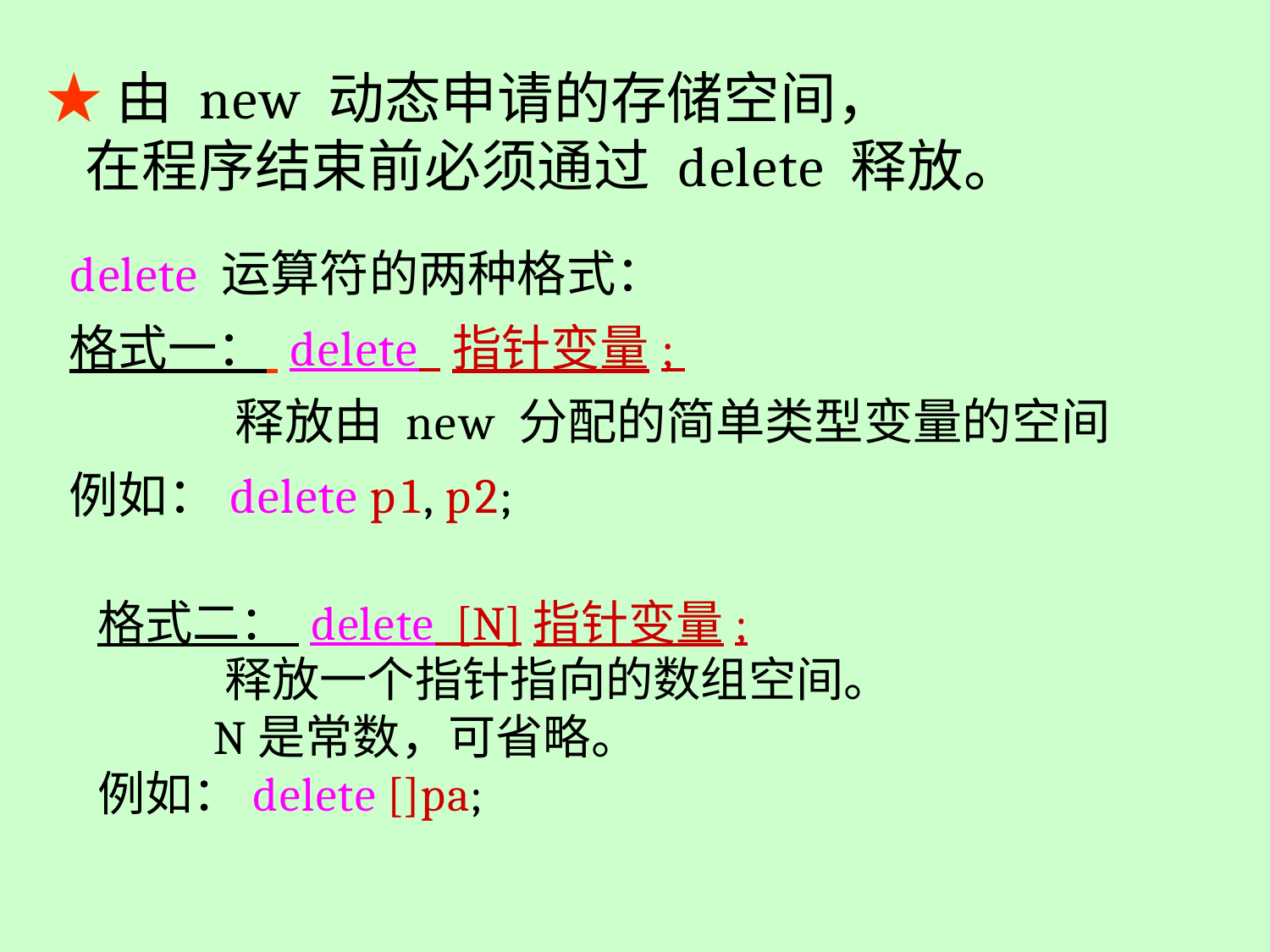

★由 new 动态申请的存储空间，
  在程序结束前必须通过 delete 释放。
delete 运算符的两种格式：
格式一： delete  指针变量;
              释放由 new 分配的简单类型变量的空间
例如：delete p1, p2;
格式二： delete  [N]指针变量;
	释放一个指针指向的数组空间。
           N是常数，可省略。
例如：delete []pa;